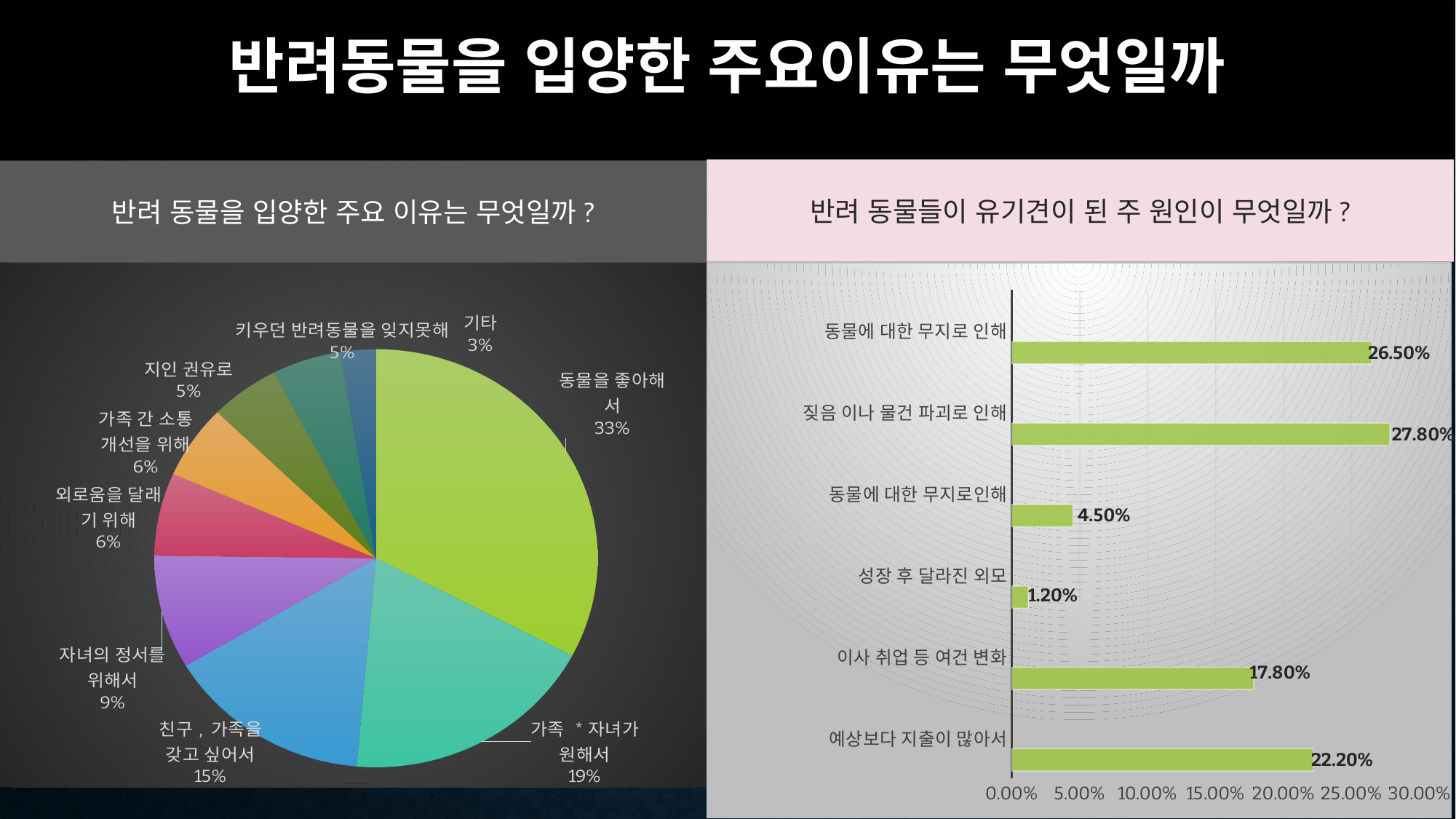

반려동물을 입양한 주요이유는 무엇일까

반려 동물들이 유기견이 된 주 원인이 무엇일까?
반려 동물을 입양한 주요 이유는 무엇일까?

### Chart

| Category | 계열 1 | 열1 | 열2 |
|---|---|---|---|
| 예상보다 지출이 많아서 | 0.222 | None | None |
| 이사 취업 등 여건 변화 | 0.178 | None | None |
| 성장 후 달라진 외모 | 0.012 | None | None |
| 동물에 대한 무지로인해 | 0.045 | None | None |
| 짖음 이나 물건 파괴로 인해 | 0.278 | None | None |
| 동물에 대한 무지로 인해 | 0.265 | None | None |

### Chart

| Category | 계열 1 |
|---|---|
| 동물을 좋아해서 | 0.327 |
| 가족 *자녀가 원해서 | 0.187 |
| 친구, 가족을 갖고 싶어서 | 0.15 |
| 자녀의 정서를 위해서 | 0.088 |
| 외로움을 달래기 위해 | 0.064 |
| 가족 간 소통 개선을 위해 | 0.057 |
| 지인 권유로 | 0.051 |
| 키우던 반려동물을 잊지못해 | 0.05 |
| 기타 | 0.026 |